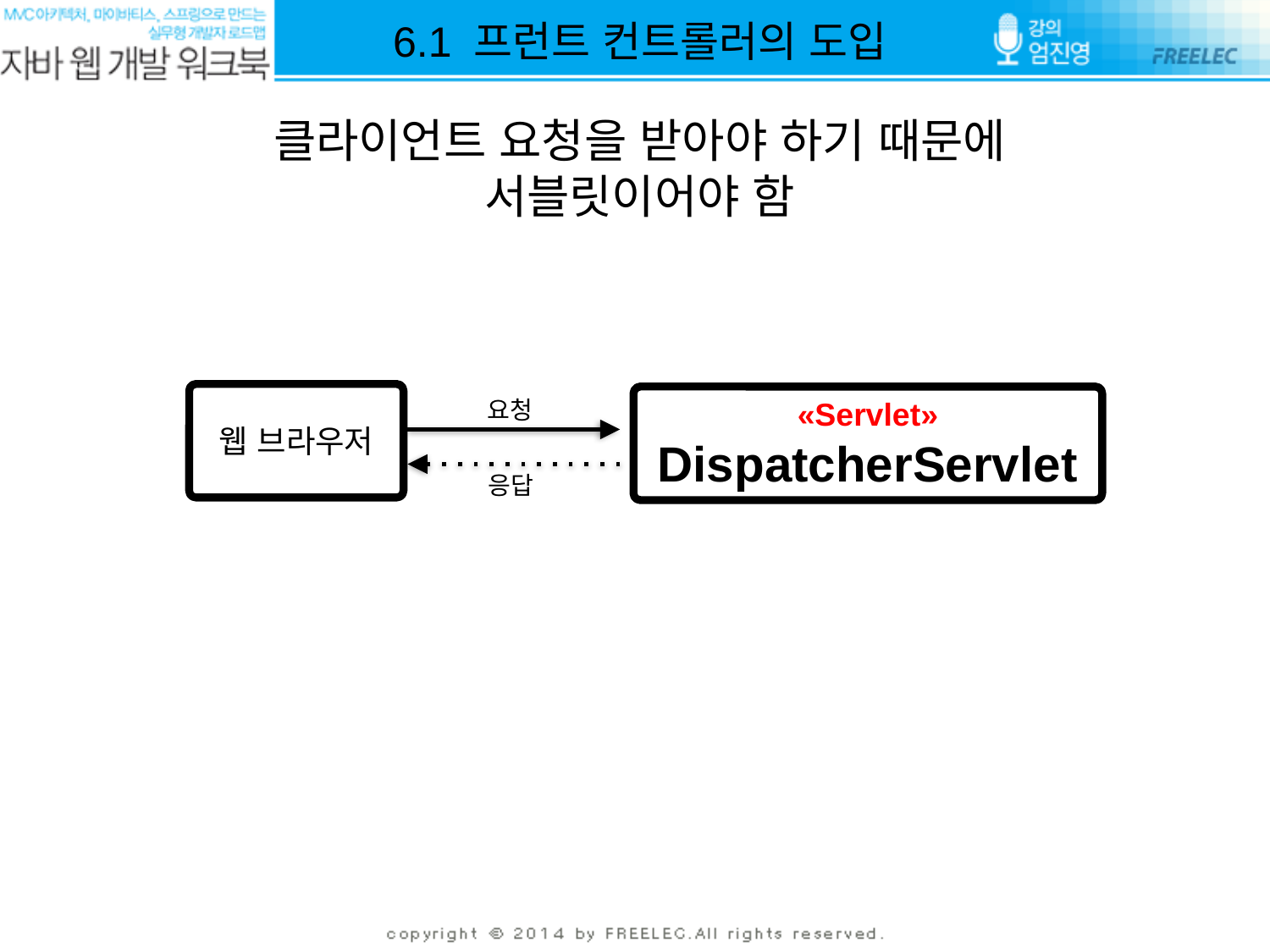

6.1 프런트 컨트롤러의 도입
클라이언트 요청을 받아야 하기 때문에
서블릿이어야 함
웹 브라우저
«Servlet»
DispatcherServlet

요청
응답